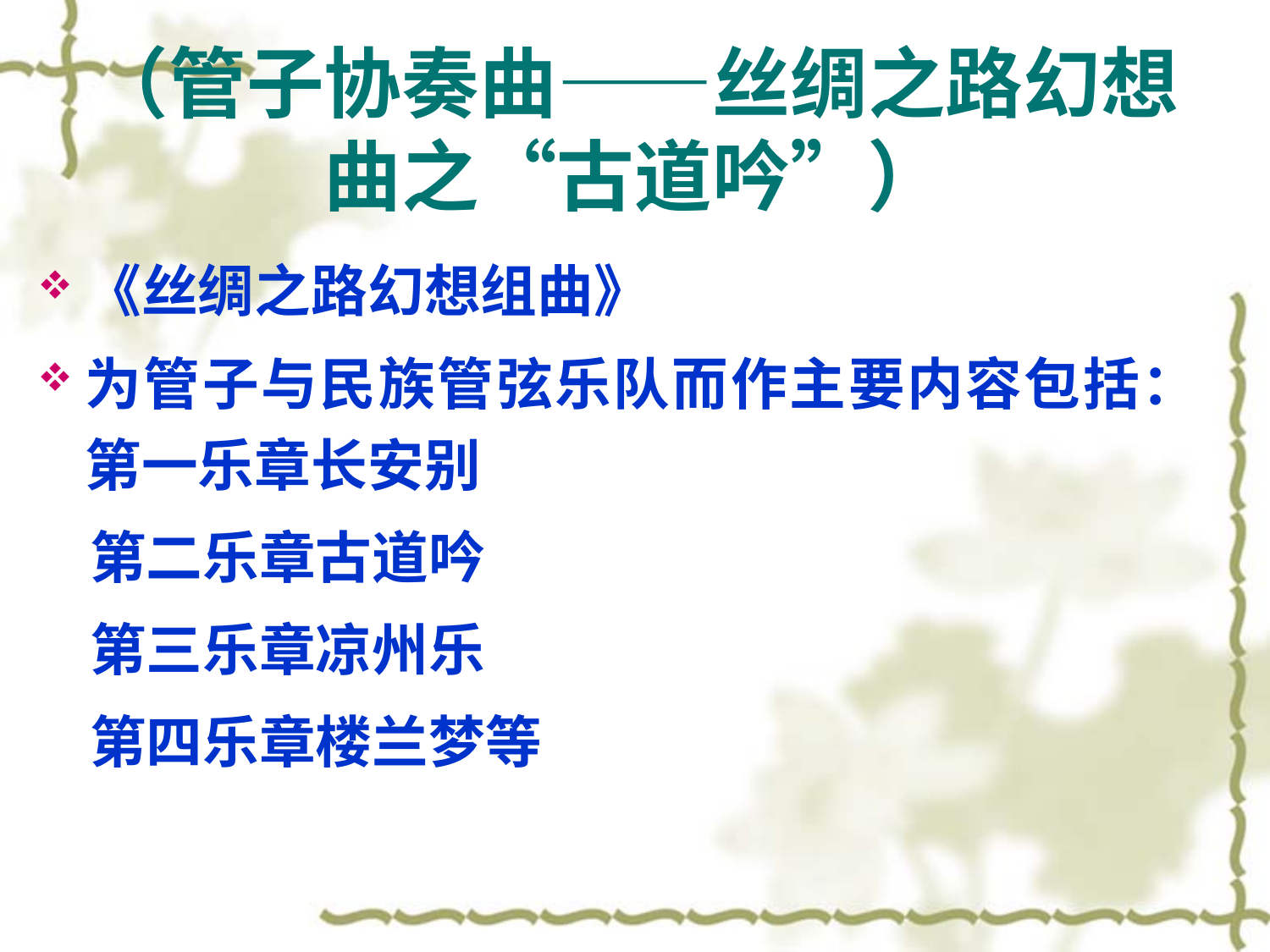

# （管子协奏曲——丝绸之路幻想曲之“古道吟”）
《丝绸之路幻想组曲》
为管子与民族管弦乐队而作主要内容包括：第一乐章长安别
   第二乐章古道吟
   第三乐章凉州乐
   第四乐章楼兰梦等